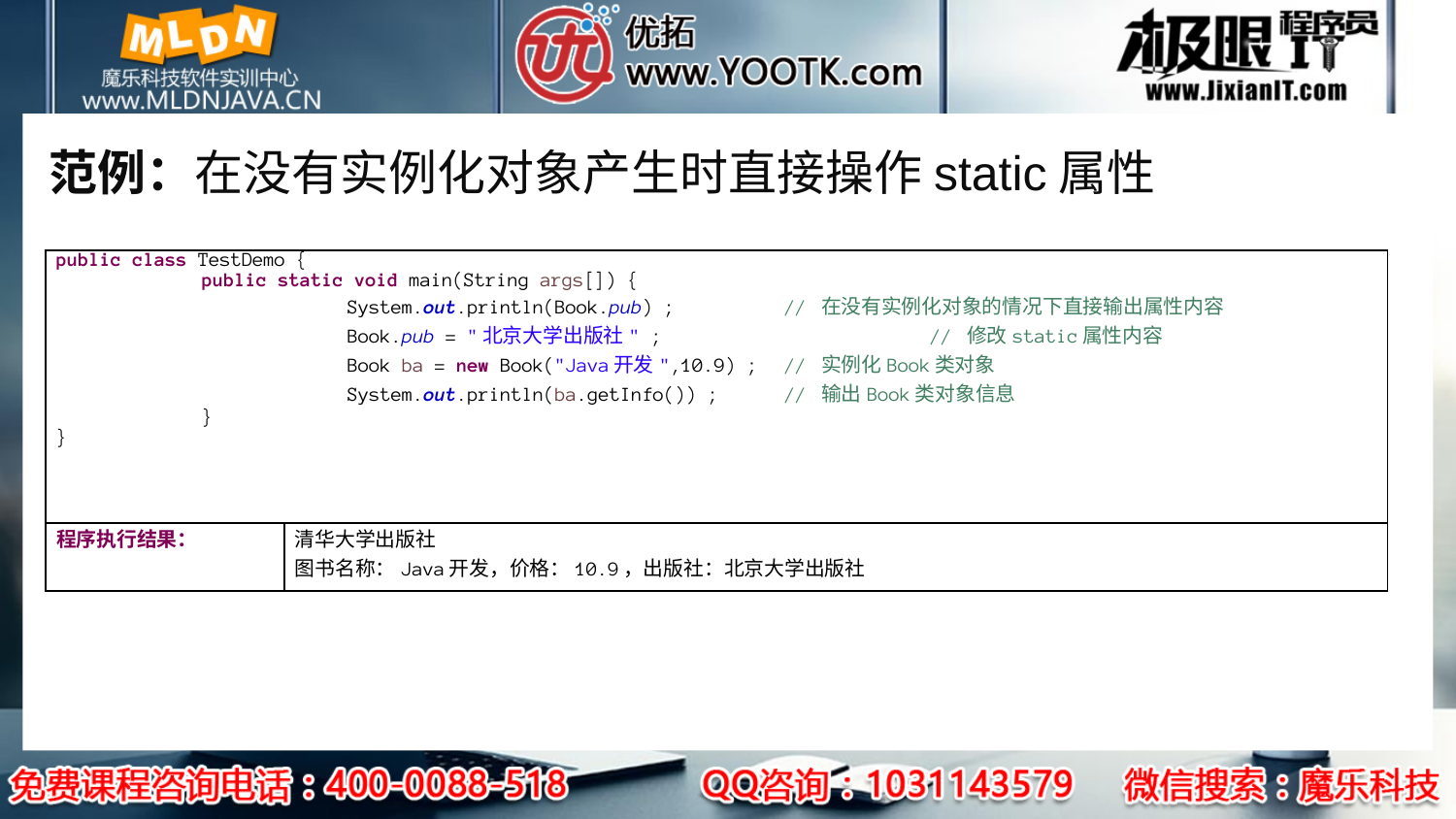

# 范例：在没有实例化对象产生时直接操作static属性
| public class TestDemo { public static void main(String args[]) { System.out.println(Book.pub) ; // 在没有实例化对象的情况下直接输出属性内容 Book.pub = "北京大学出版社" ; // 修改static属性内容 Book ba = new Book("Java开发",10.9) ; // 实例化Book类对象 System.out.println(ba.getInfo()) ; // 输出Book类对象信息 } } |  |
| --- | --- |
| 程序执行结果： | 清华大学出版社 图书名称：Java开发，价格：10.9，出版社：北京大学出版社 |